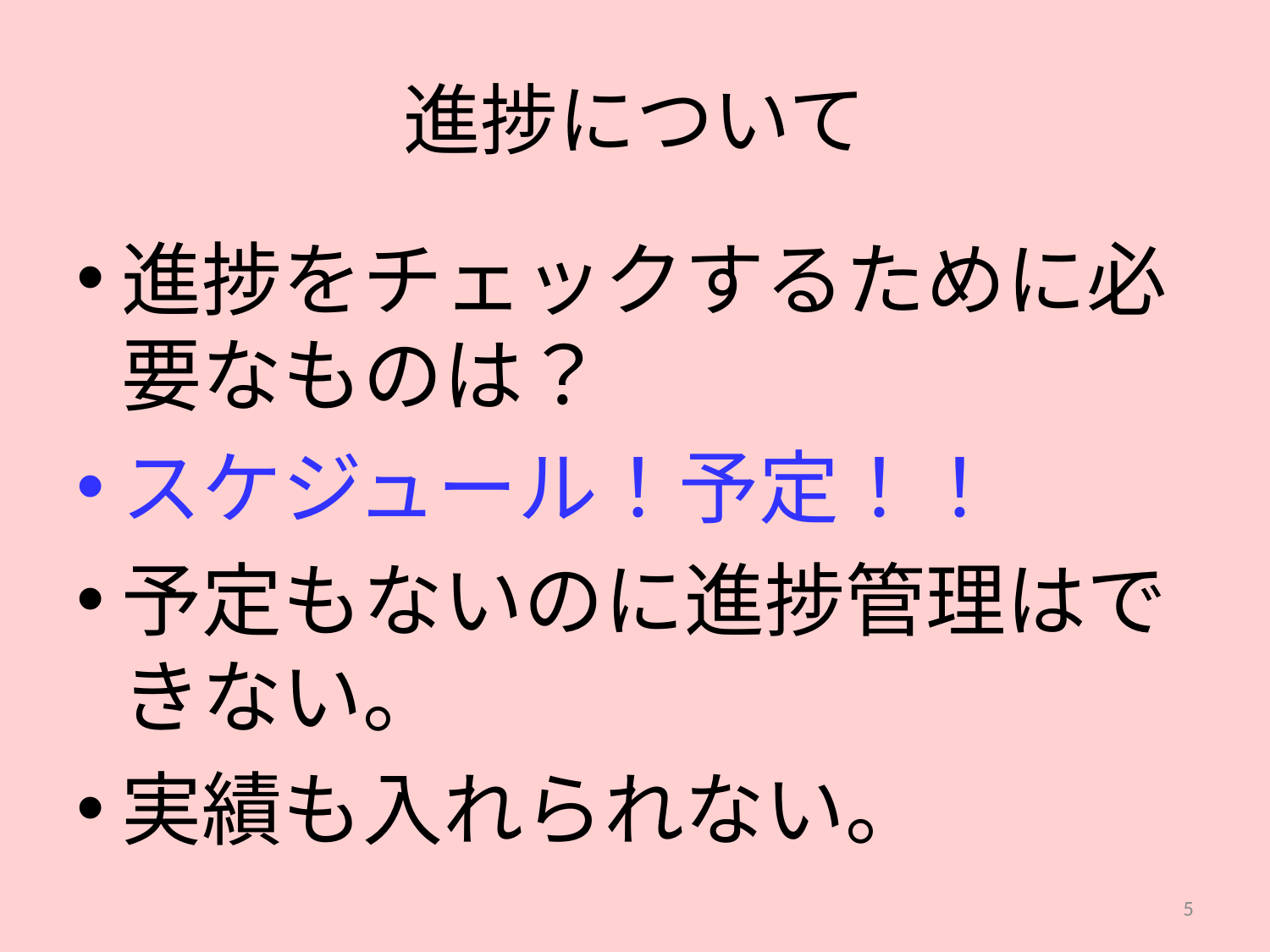

# 進捗について
進捗をチェックするために必要なものは？
スケジュール！予定！！
予定もないのに進捗管理はできない。
実績も入れられない。
5